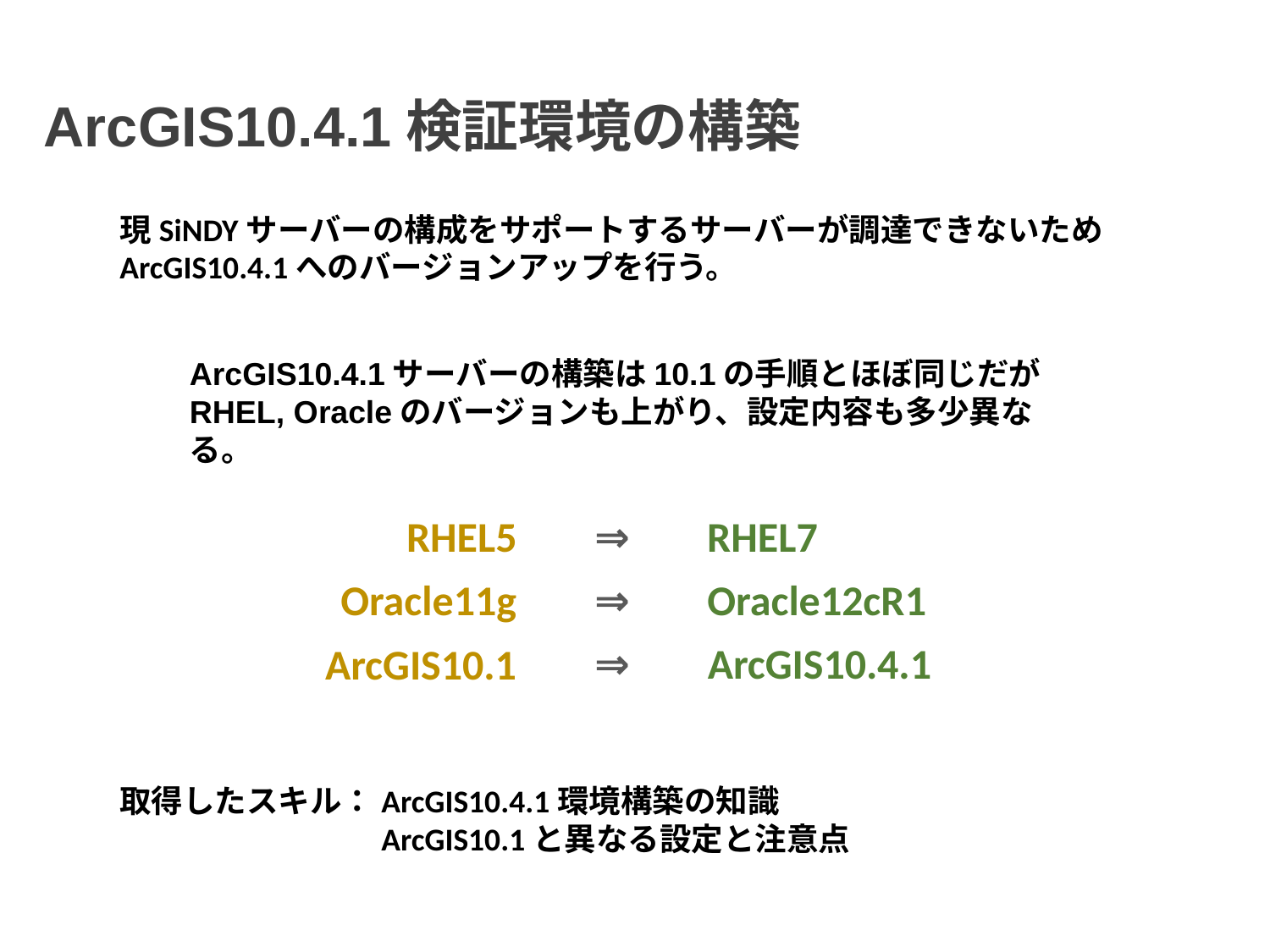

ArcGIS10.4.1検証環境の構築
現SiNDYサーバーの構成をサポートするサーバーが調達できないため
ArcGIS10.4.1へのバージョンアップを行う。
ArcGIS10.4.1サーバーの構築は10.1の手順とほぼ同じだが
RHEL, Oracleのバージョンも上がり、設定内容も多少異なる。
⇒
RHEL5
RHEL7
Oracle12cR1
⇒
Oracle11g
⇒
ArcGIS10.4.1
ArcGIS10.1
取得したスキル：ArcGIS10.4.1環境構築の知識
　　　　　　　　ArcGIS10.1と異なる設定と注意点